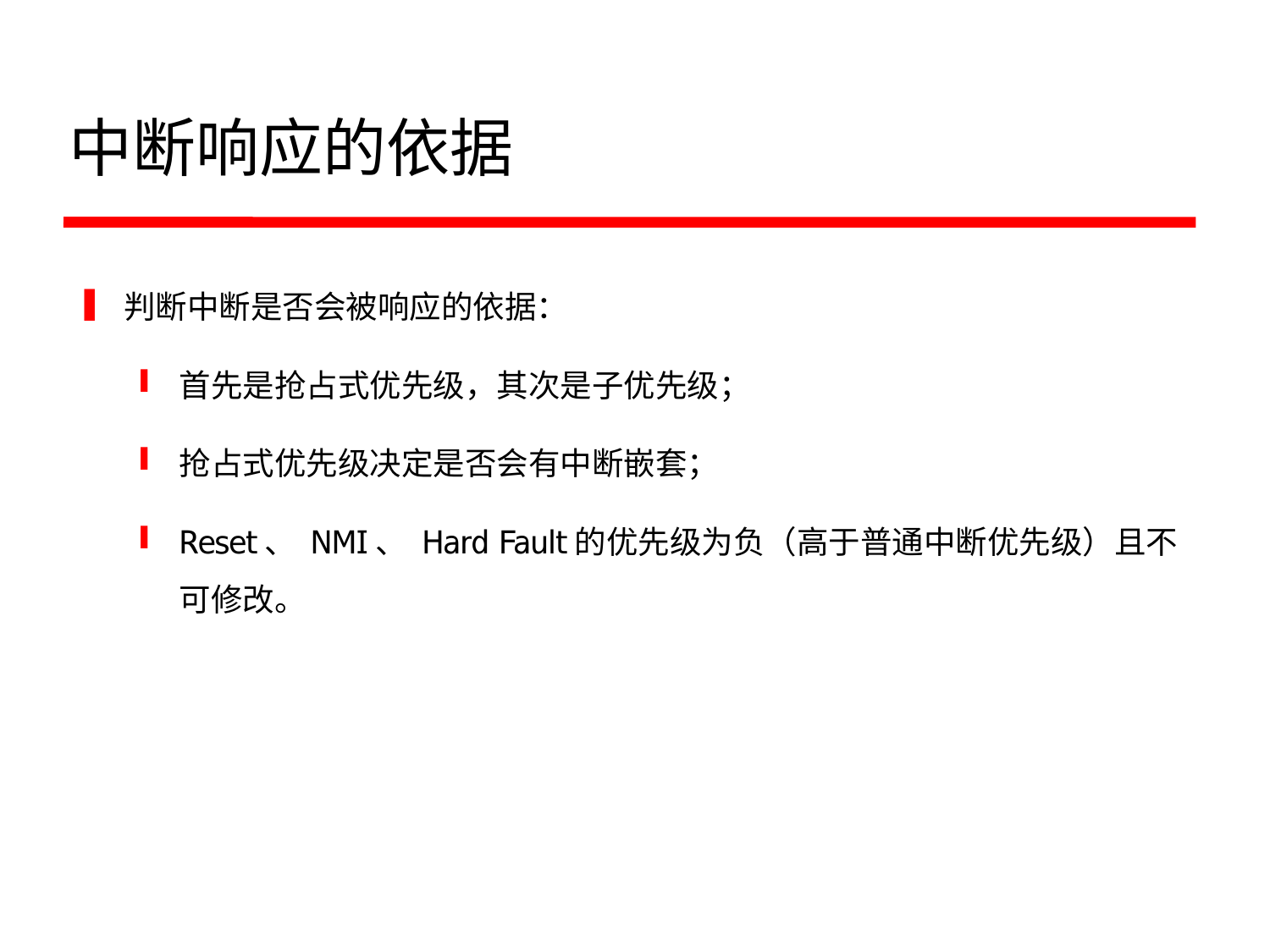

# 中断响应的依据
判断中断是否会被响应的依据：
首先是抢占式优先级，其次是子优先级；
抢占式优先级决定是否会有中断嵌套；
Reset、 NMI、 Hard Fault的优先级为负（高于普通中断优先级）且不可修改。